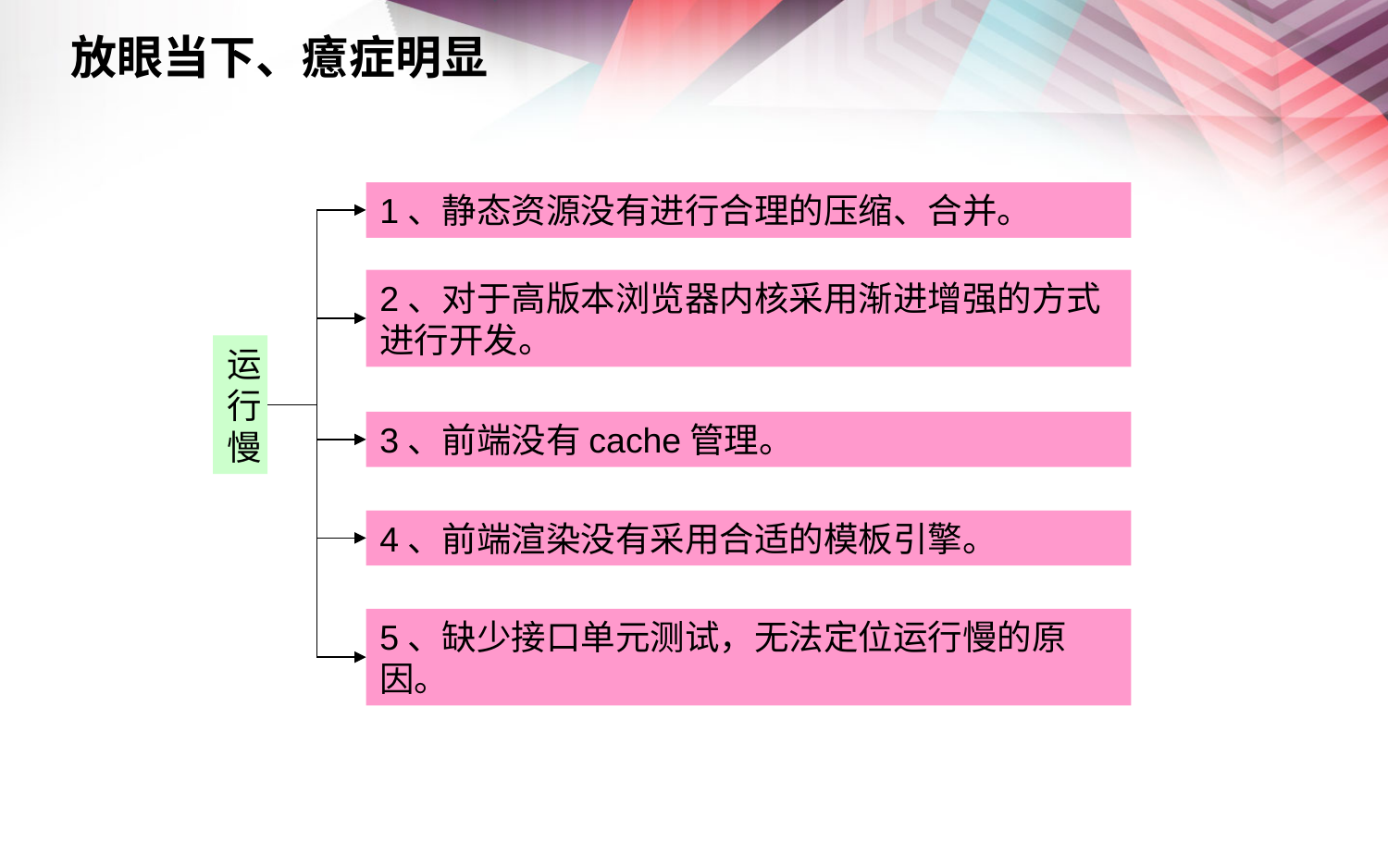

放眼当下、癔症明显
1、静态资源没有进行合理的压缩、合并。
2、对于高版本浏览器内核采用渐进增强的方式进行开发。
运行慢
3、前端没有cache管理。
4、前端渲染没有采用合适的模板引擎。
5、缺少接口单元测试，无法定位运行慢的原因。